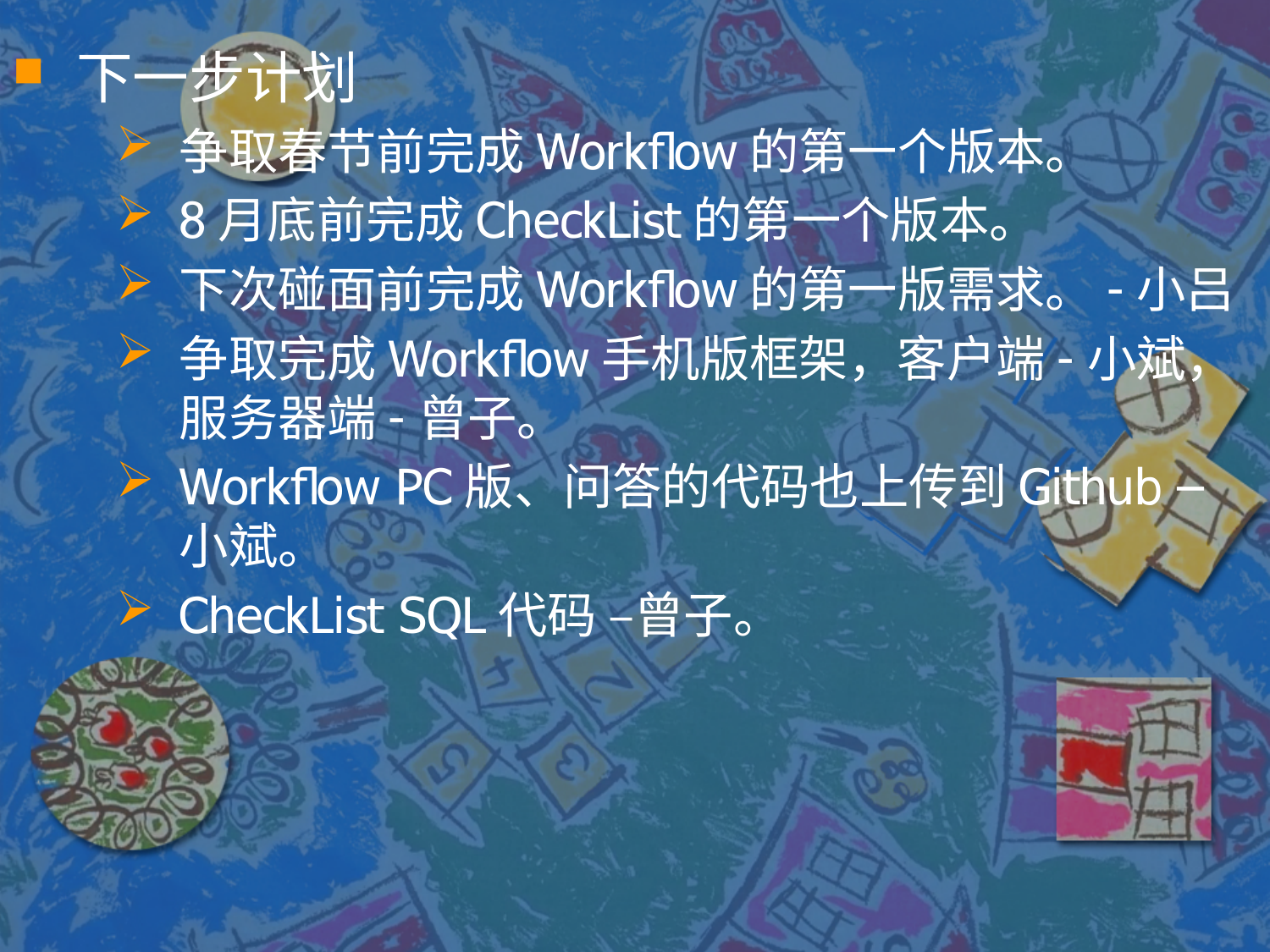

下一步计划
争取春节前完成Workflow的第一个版本。
8月底前完成CheckList的第一个版本。
下次碰面前完成Workflow的第一版需求。-小吕
争取完成Workflow手机版框架，客户端-小斌，服务器端-曾子。
Workflow PC版、问答的代码也上传到Github –小斌。
CheckList SQL代码 –曾子。